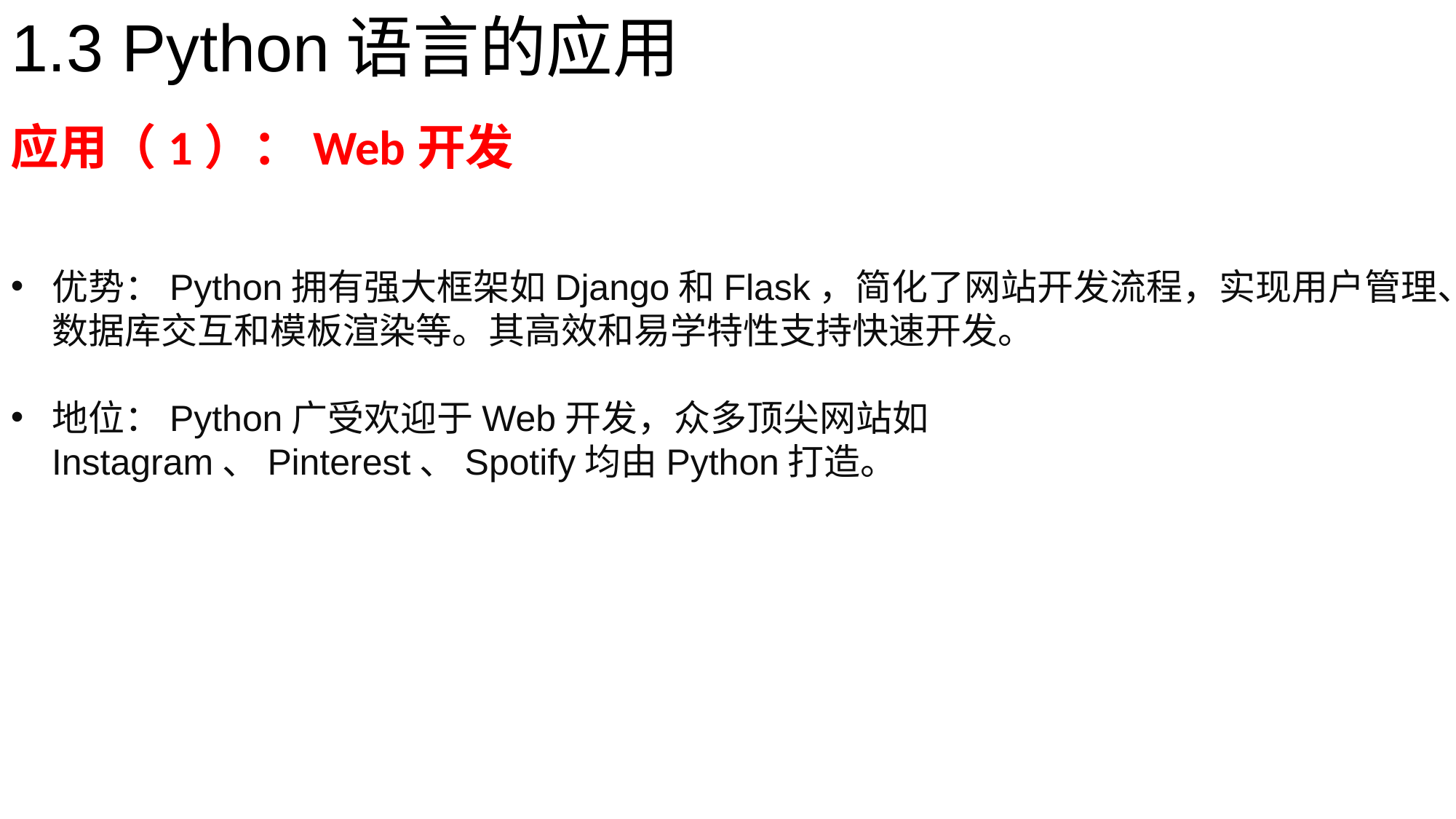

# 1.3 Python语言的应用
应用（1）：Web开发
优势：Python拥有强大框架如Django和Flask，简化了网站开发流程，实现用户管理、数据库交互和模板渲染等。其高效和易学特性支持快速开发。

地位：Python广受欢迎于Web开发，众多顶尖网站如Instagram、Pinterest、Spotify均由Python打造。